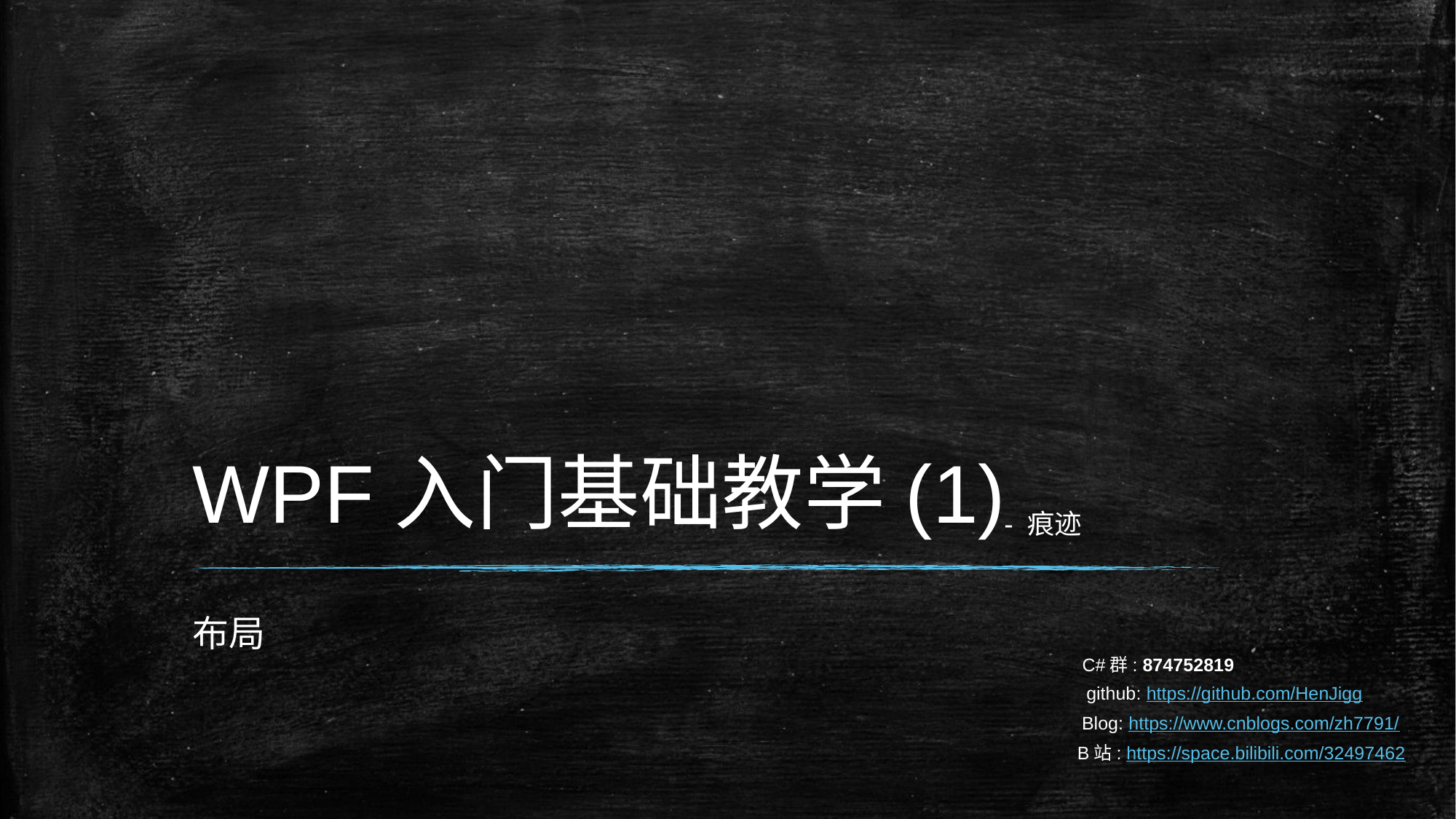

# WPF入门基础教学(1)
- 痕迹
布局
C#群: 874752819
github: https://github.com/HenJigg
Blog: https://www.cnblogs.com/zh7791/
B站: https://space.bilibili.com/32497462